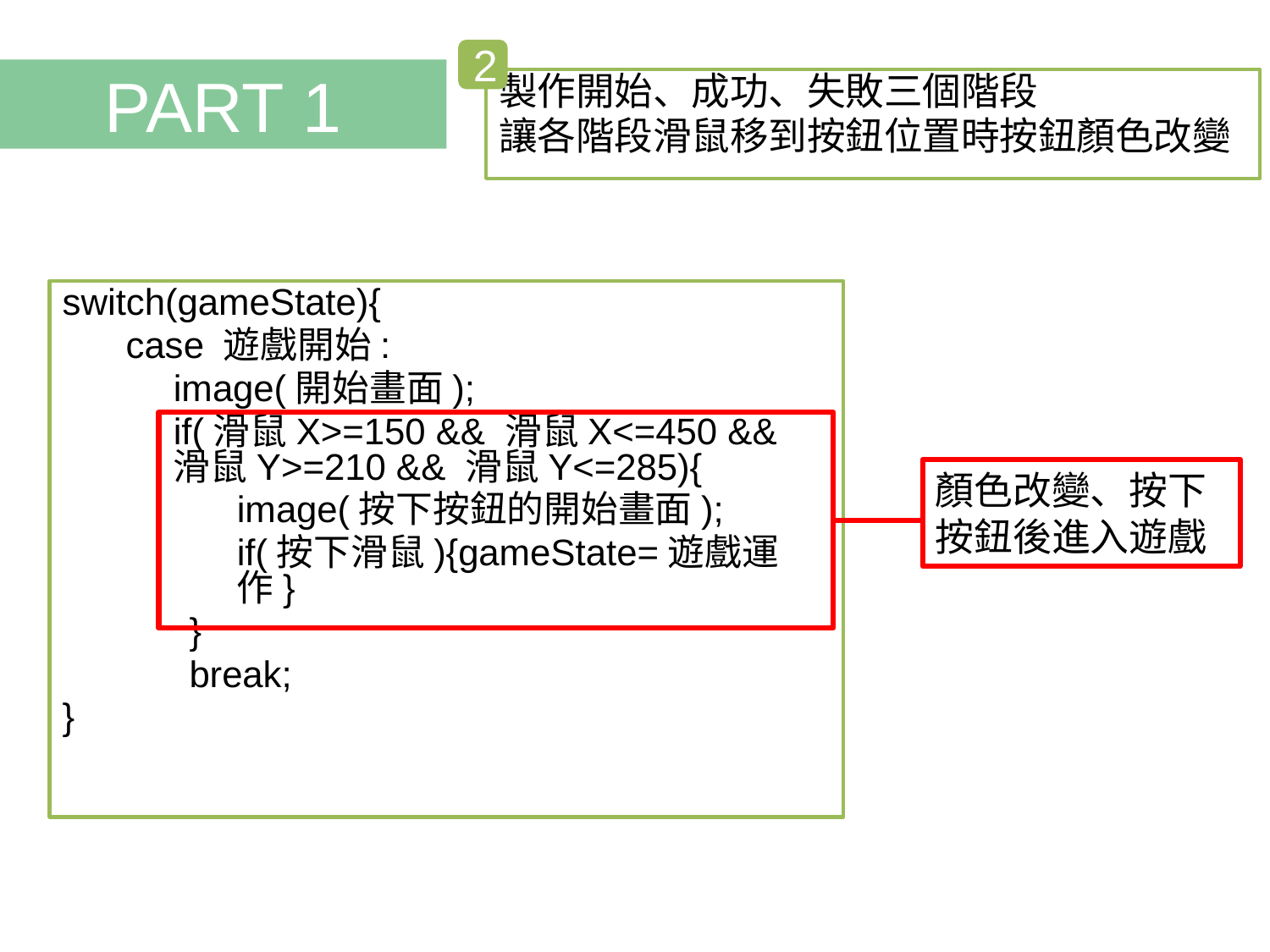

2
# PART 1
製作開始、成功、失敗三個階段
讓各階段滑鼠移到按鈕位置時按鈕顏色改變

switch(gameState){
case 遊戲開始:
	image(開始畫面);
	if(滑鼠X>=150 && 滑鼠X<=450 && 滑鼠Y>=210 && 滑鼠Y<=285){
	image(按下按鈕的開始畫面);
	if(按下滑鼠){gameState=遊戲運作}
}
break;
}

顏色改變、按下按鈕後進入遊戲